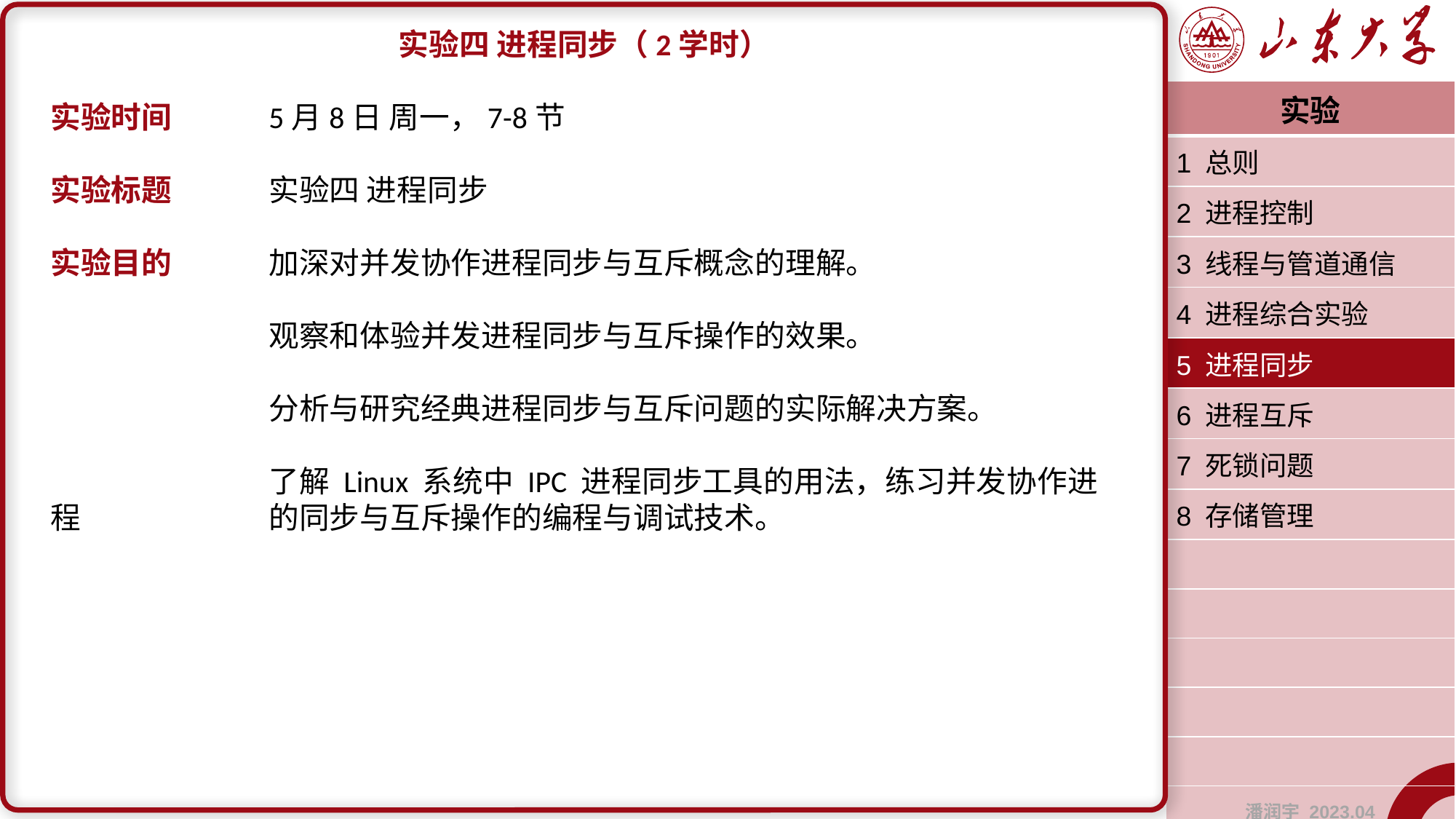

实验四 进程同步（2学时）

实验时间	5月8日 周一，7-8节

实验标题	实验四 进程同步

实验目的	加深对并发协作进程同步与互斥概念的理解。

		观察和体验并发进程同步与互斥操作的效果。

		分析与研究经典进程同步与互斥问题的实际解决方案。

		了解 Linux 系统中 IPC 进程同步工具的用法，练习并发协作进程		的同步与互斥操作的编程与调试技术。
| 实验 |
| --- |
| 1 总则 |
| 2 进程控制 |
| 3 线程与管道通信 |
| 4 进程综合实验 |
| 5 进程同步 |
| 6 进程互斥 |
| 7 死锁问题 |
| 8 存储管理 |
|  |
|  |
|  |
|  |
|  |
| 潘润宇 2023.04 |